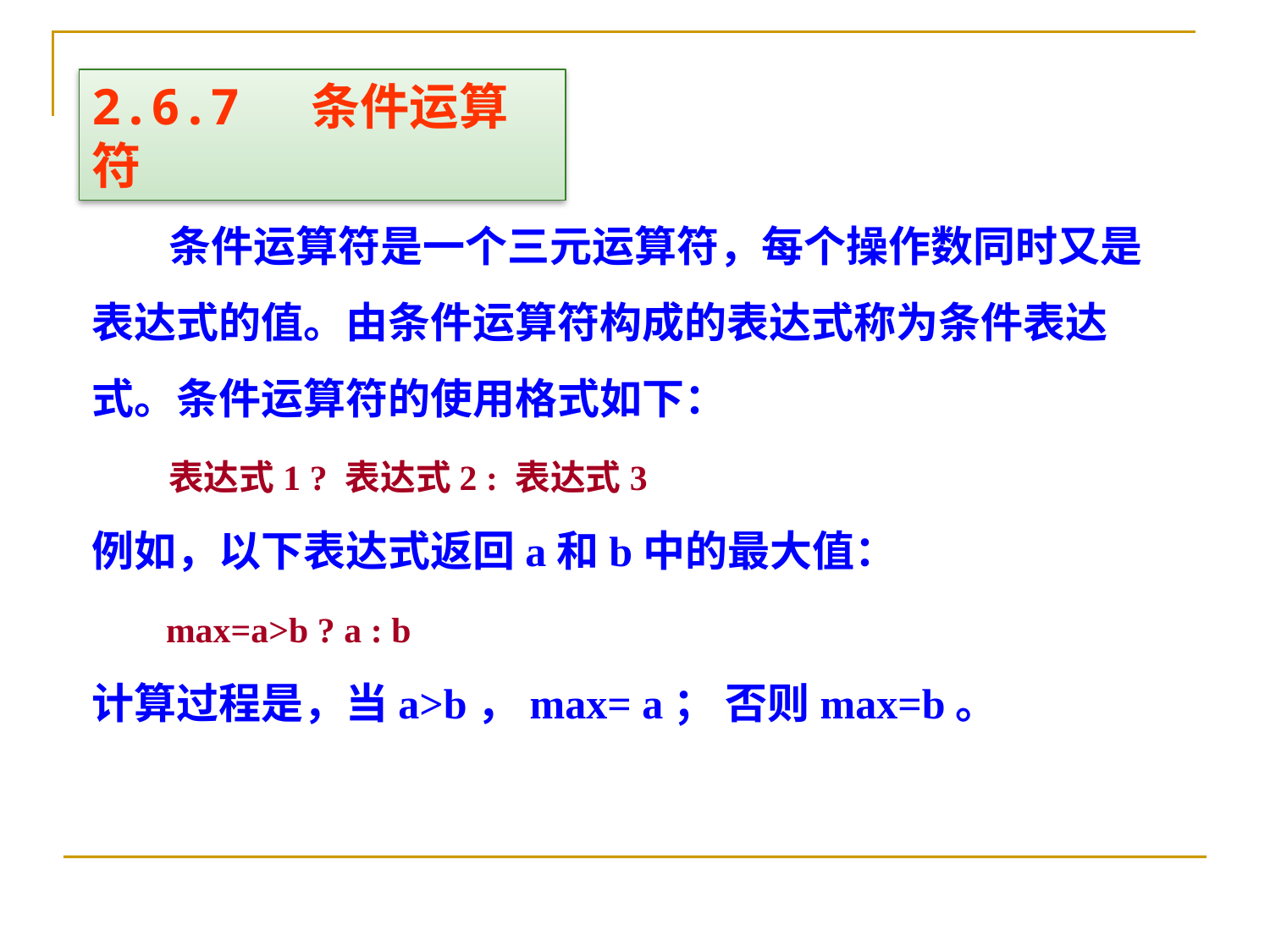

2.6.7  条件运算符
       条件运算符是一个三元运算符，每个操作数同时又是表达式的值。由条件运算符构成的表达式称为条件表达式。条件运算符的使用格式如下：
       表达式1 ? 表达式2 : 表达式3
例如，以下表达式返回a和b中的最大值：
       max=a>b ? a : b
计算过程是，当a>b，max= a； 否则max=b。